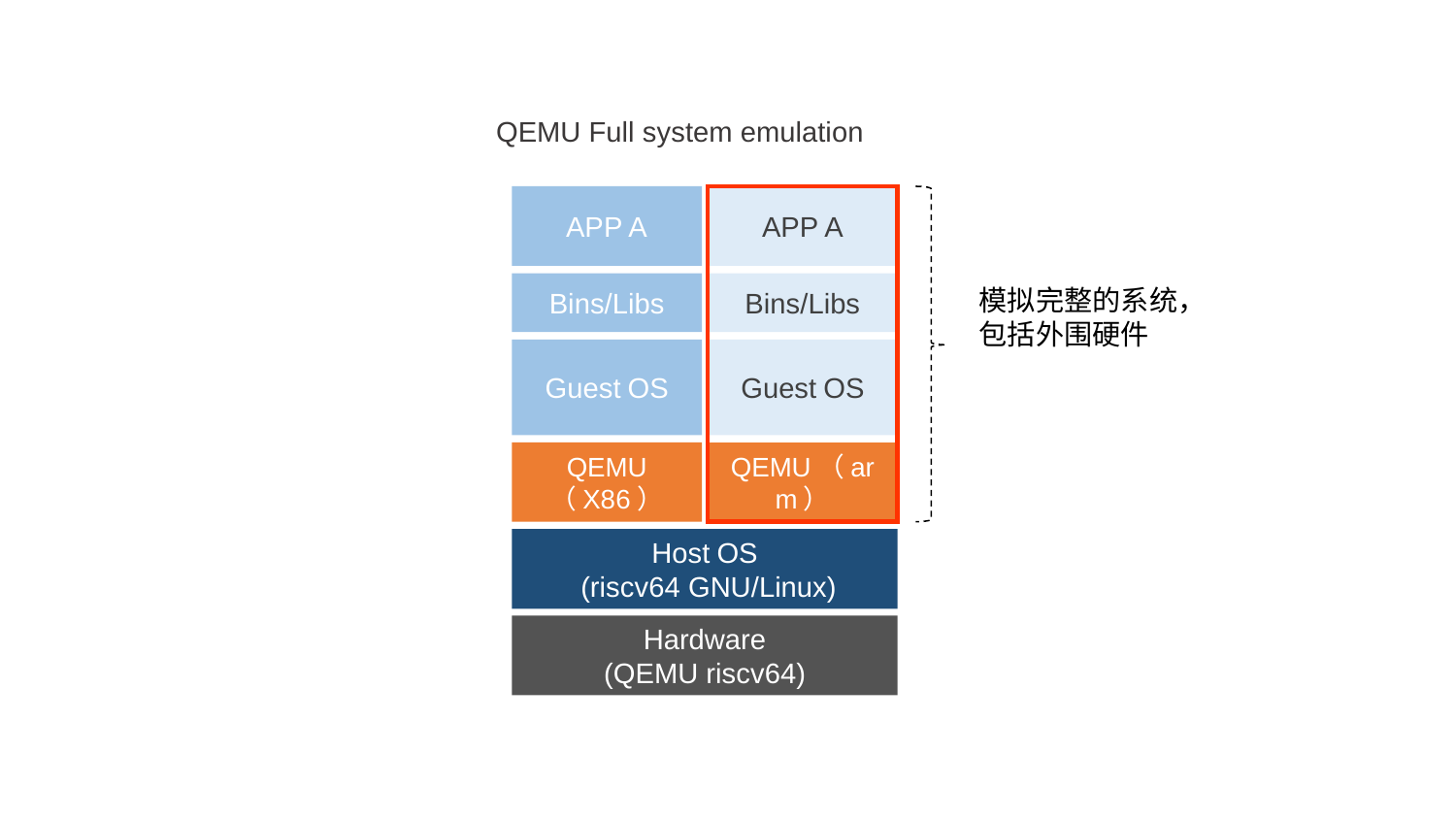

QEMU Full system emulation
APP A

APP A

Bins/Libs
Bins/Libs
模拟完整的系统，包括外围硬件
Guest OS
Guest OS
QEMU
（X86）
QEMU（arm）
Host OS
 (riscv64 GNU/Linux)
Hardware
(QEMU riscv64)